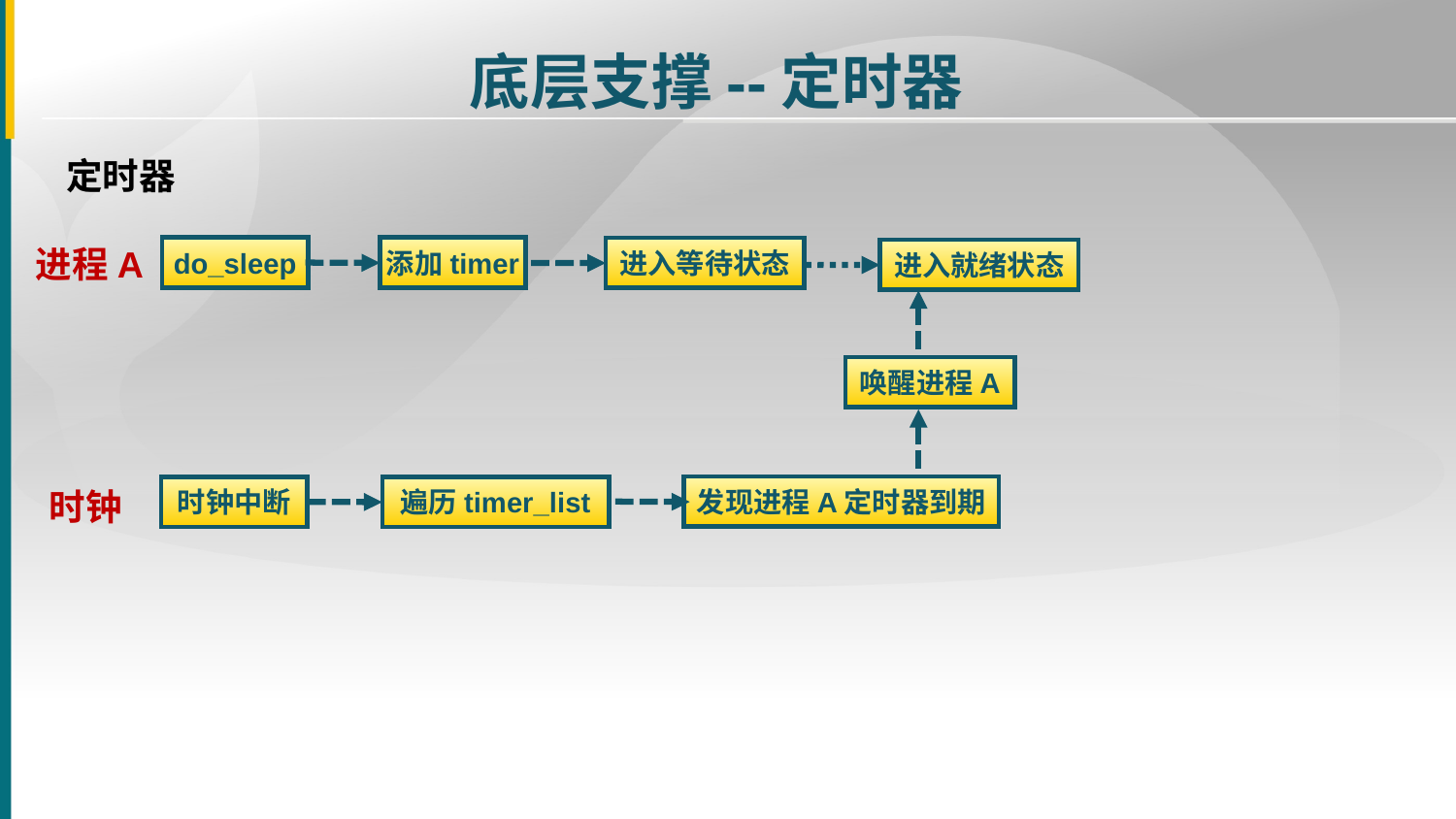

底层支撑--定时器
定时器
进程A
do_sleep
添加timer
进入等待状态
进入就绪状态
唤醒进程A
发现进程A定时器到期
时钟
时钟中断
遍历timer_list